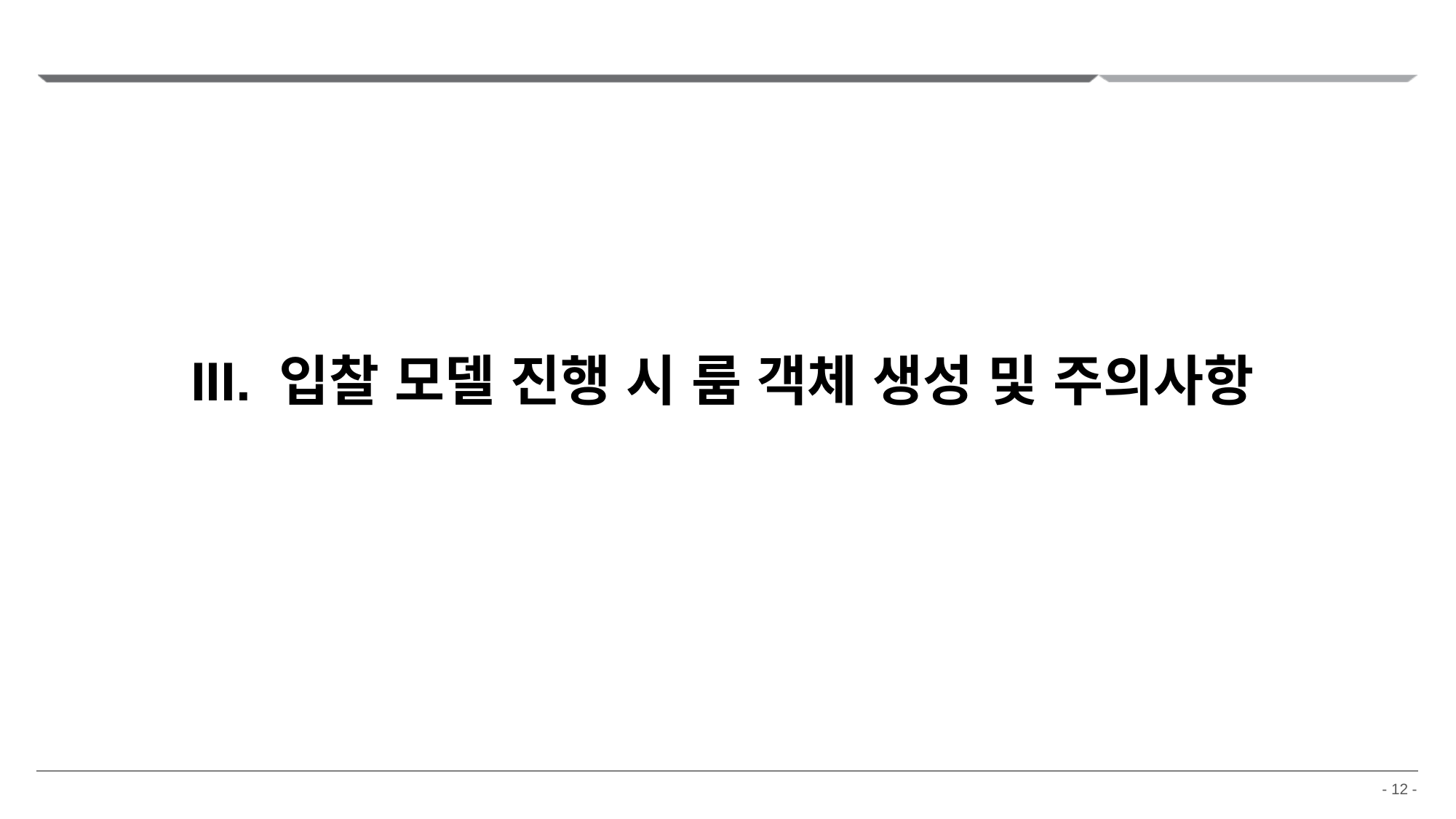

III. 입찰 모델 진행 시 룸 객체 생성 및 주의사항